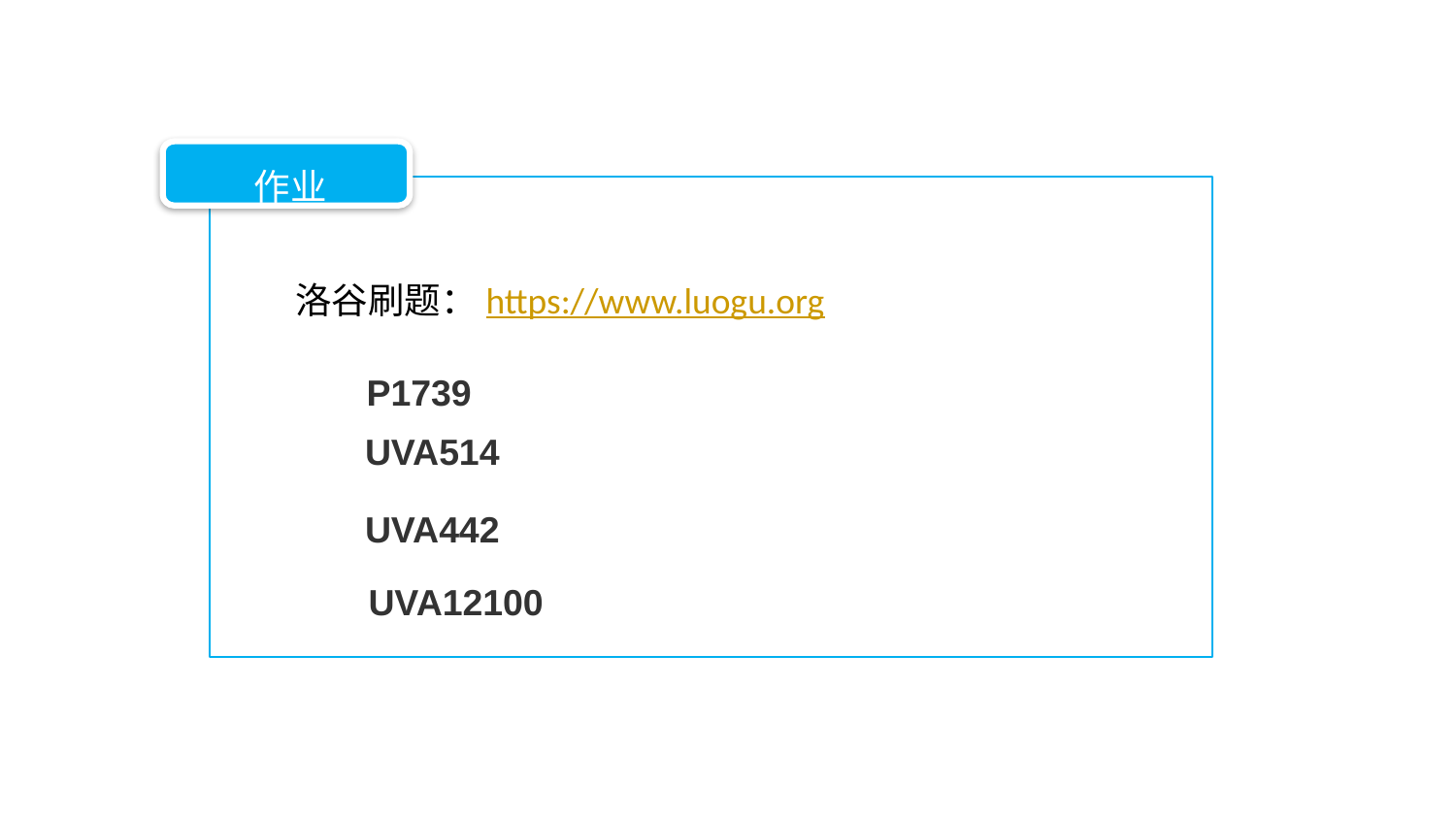

作业
洛谷刷题：https://www.luogu.org

 P1739
 UVA514
 UVA442
 UVA12100
31